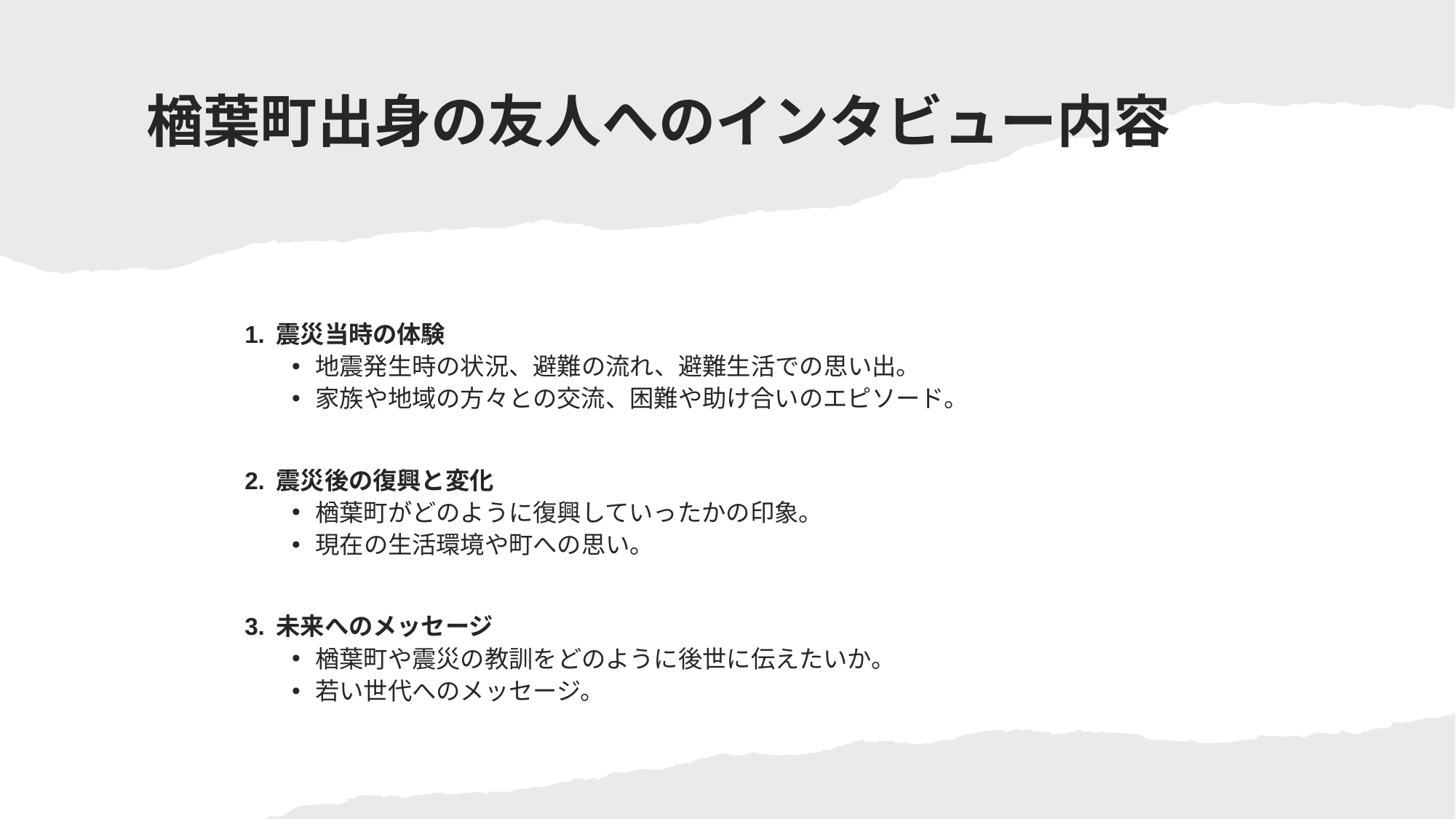

# 楢葉町出身の友人へのインタビュー内容
1. 震災当時の体験
地震発生時の状況、避難の流れ、避難生活での思い出。
家族や地域の方々との交流、困難や助け合いのエピソード。

2. 震災後の復興と変化
楢葉町がどのように復興していったかの印象。
現在の生活環境や町への思い。

3. 未来へのメッセージ
楢葉町や震災の教訓をどのように後世に伝えたいか。
若い世代へのメッセージ。